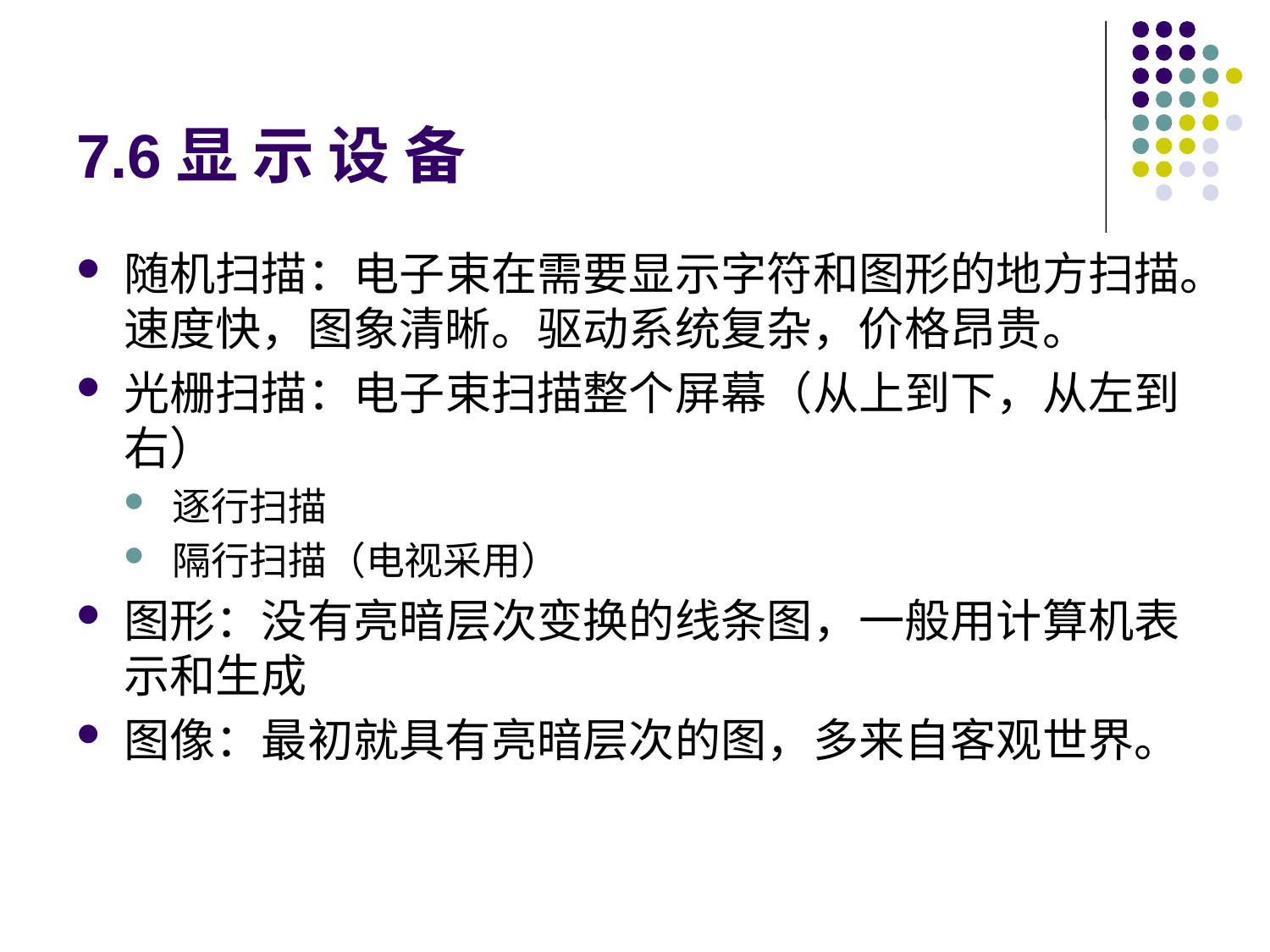

# 7.6显 示 设 备
随机扫描：电子束在需要显示字符和图形的地方扫描。速度快，图象清晰。驱动系统复杂，价格昂贵。
光栅扫描：电子束扫描整个屏幕（从上到下，从左到右）
逐行扫描
隔行扫描（电视采用）
图形：没有亮暗层次变换的线条图，一般用计算机表示和生成
图像：最初就具有亮暗层次的图，多来自客观世界。

52